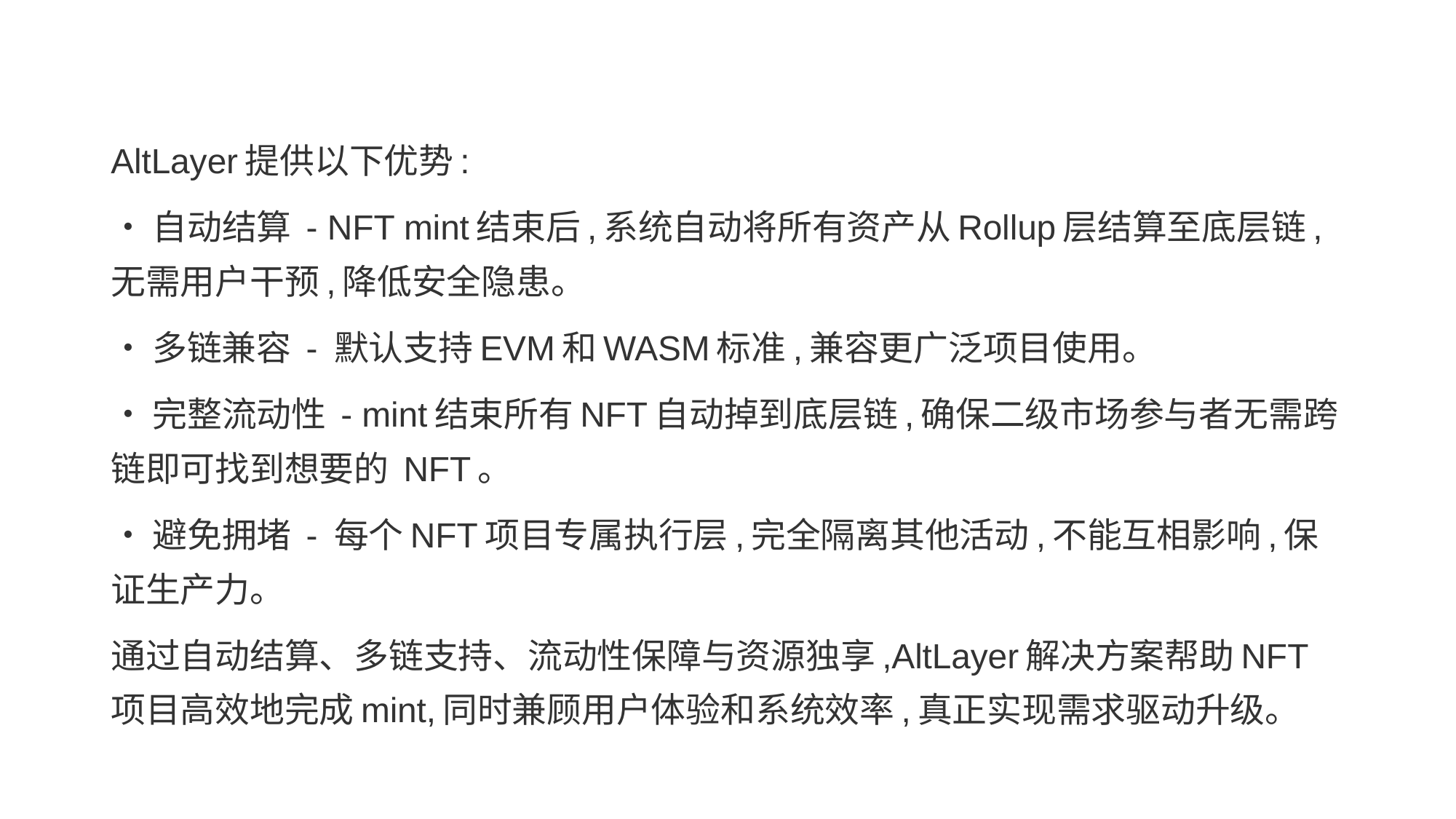

AltLayer提供以下优势:
•自动结算 - NFT mint结束后,系统自动将所有资产从Rollup层结算至底层链,无需用户干预,降低安全隐患。
•多链兼容 - 默认支持EVM和WASM标准,兼容更广泛项目使用。
•完整流动性 - mint结束所有NFT自动掉到底层链,确保二级市场参与者无需跨链即可找到想要的 NFT。
•避免拥堵 - 每个NFT项目专属执行层,完全隔离其他活动,不能互相影响,保证生产力。
通过自动结算、多链支持、流动性保障与资源独享,AltLayer解决方案帮助NFT项目高效地完成mint,同时兼顾用户体验和系统效率,真正实现需求驱动升级。